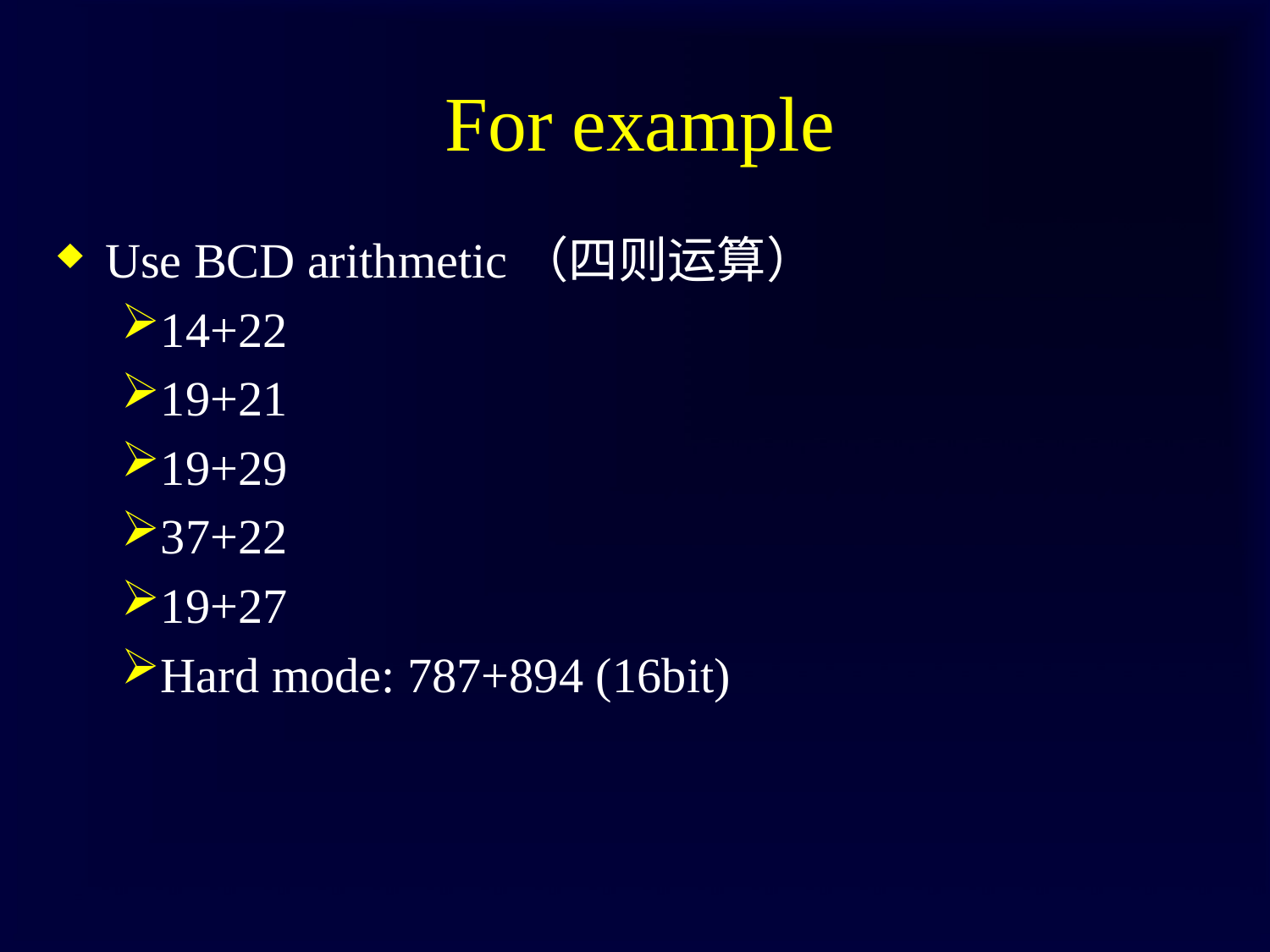

# For example
Use BCD arithmetic（四则运算）
14+22
19+21
19+29
37+22
19+27
Hard mode: 787+894 (16bit)